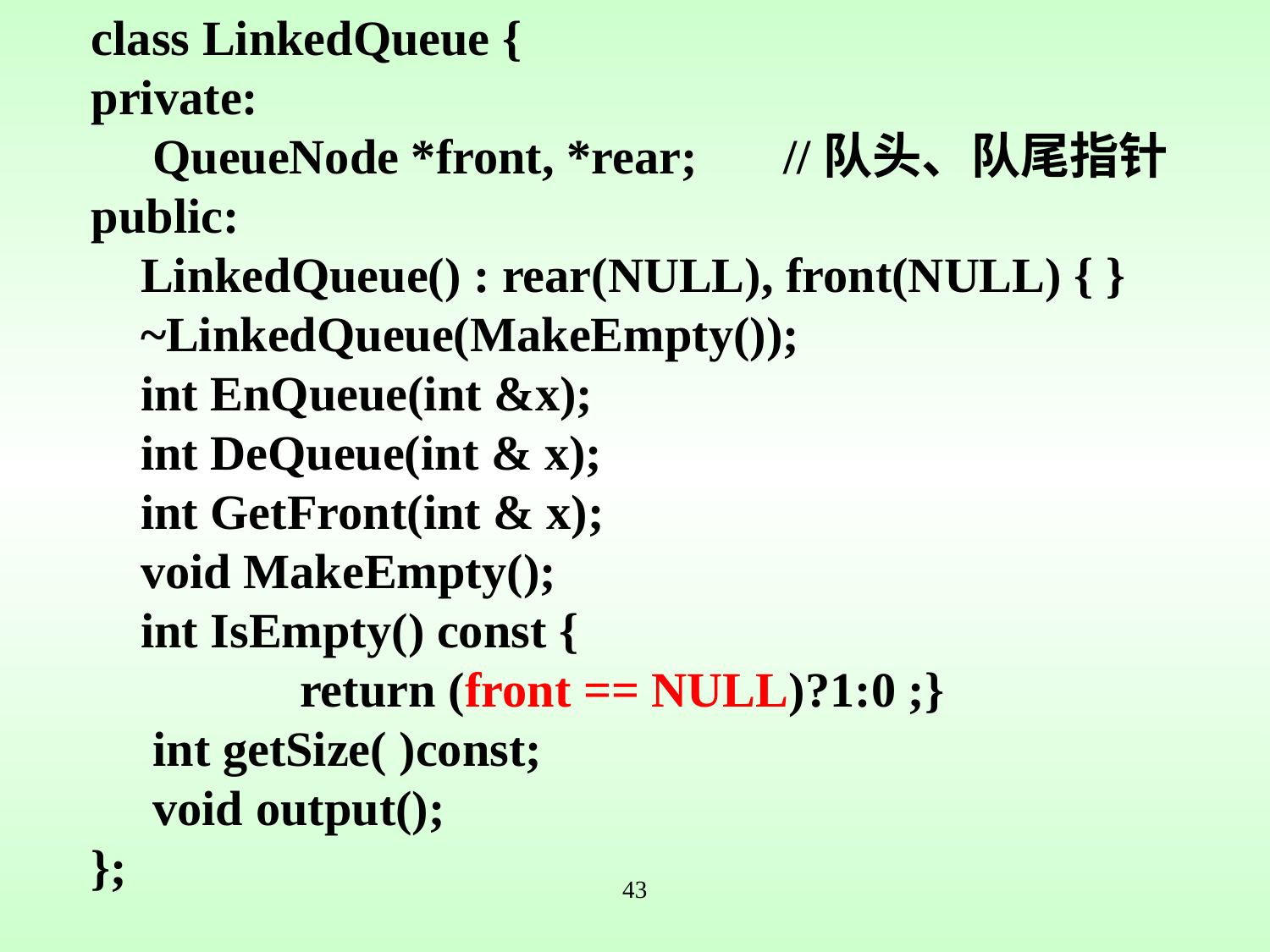

class LinkedQueue {
private:
     QueueNode *front, *rear;       //队头、队尾指针
public:
    LinkedQueue() : rear(NULL), front(NULL) { }
    ~LinkedQueue(MakeEmpty());
    int EnQueue(int &x);
    int DeQueue(int & x);
    int GetFront(int & x);
    void MakeEmpty();
    int IsEmpty() const {
                 return (front == NULL)?1:0 ;}
     int getSize( )const;
     void output();
};

43